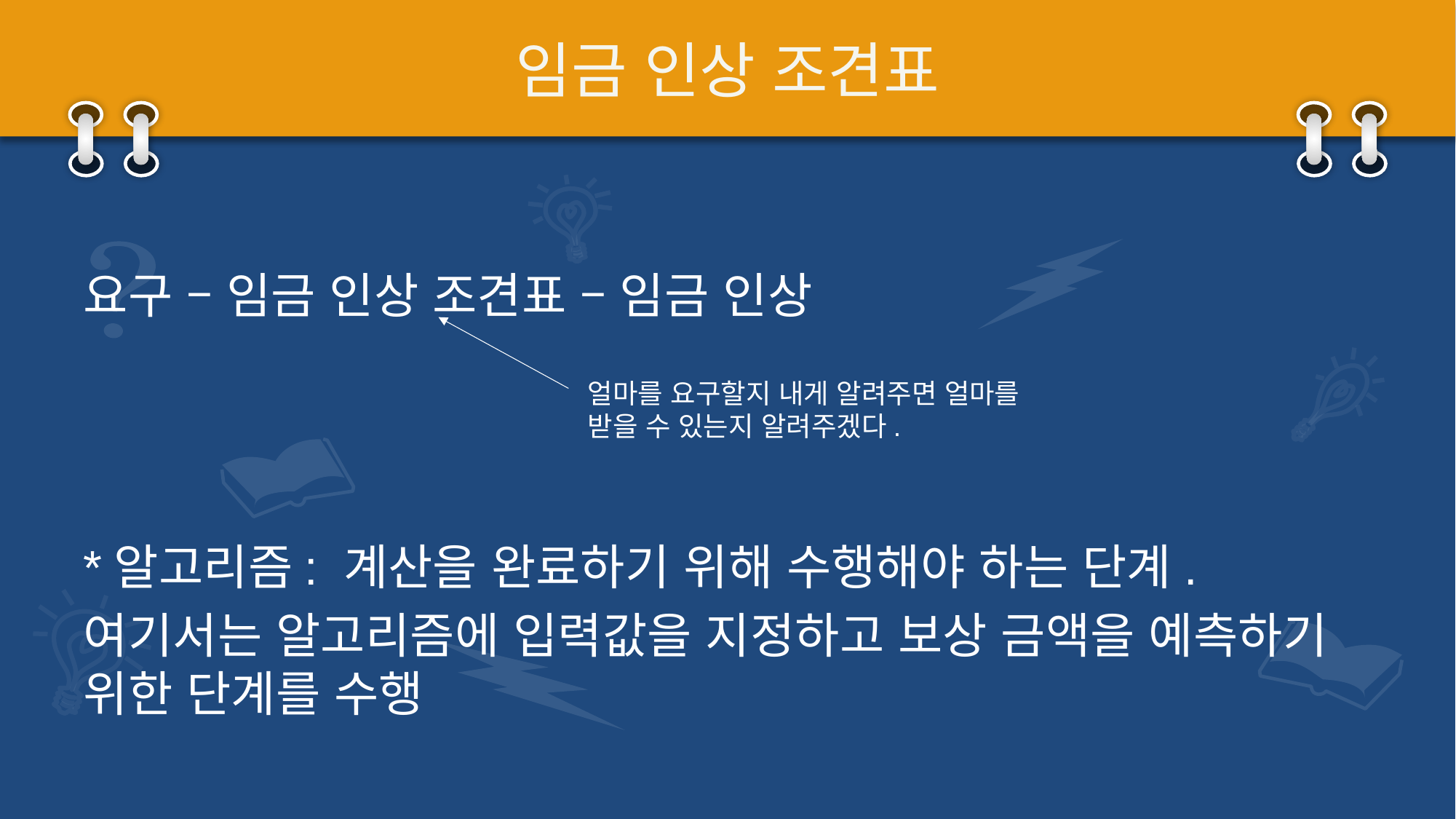

# 임금 인상 조견표

요구 – 임금 인상 조견표 – 임금 인상

*알고리즘: 계산을 완료하기 위해 수행해야 하는 단계.
여기서는 알고리즘에 입력값을 지정하고 보상 금액을 예측하기 위한 단계를 수행
얼마를 요구할지 내게 알려주면 얼마를 받을 수 있는지 알려주겠다.